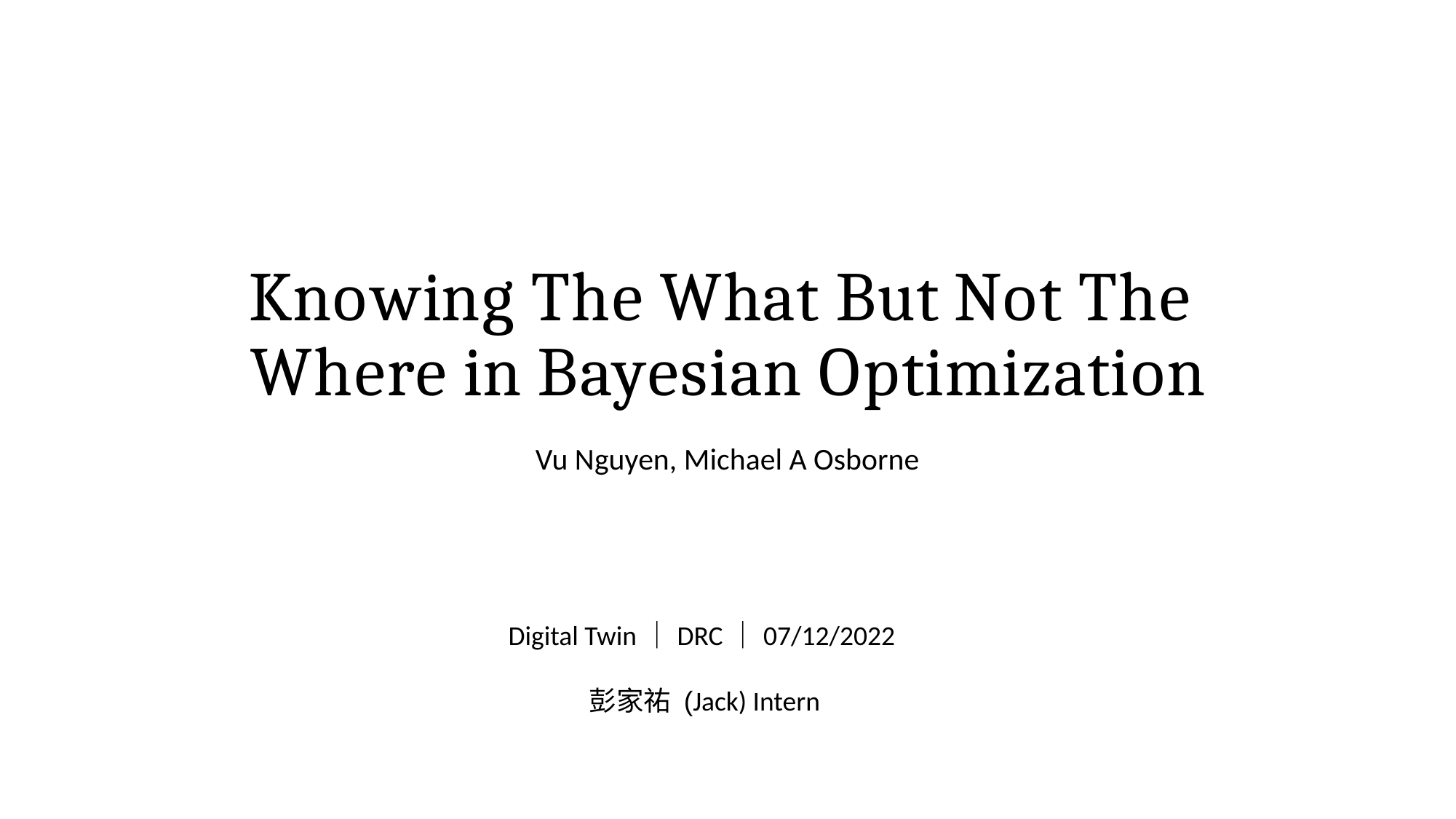

# Knowing The What But Not The Where in Bayesian Optimization
Vu Nguyen, Michael A Osborne
Digital Twin｜DRC｜07/12/2022

彭家祐 (Jack) Intern